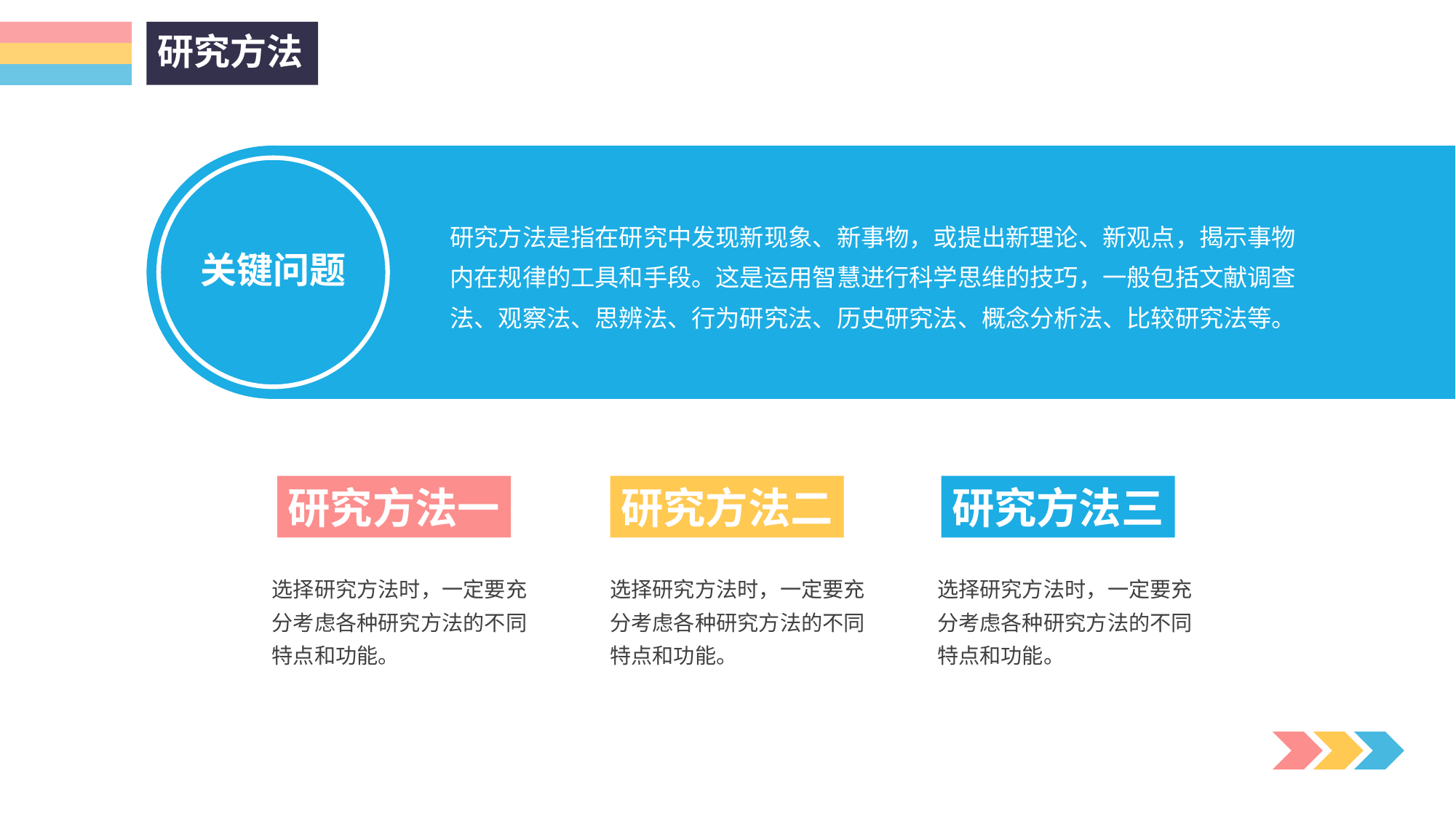

研究方法

关键问题

研究方法是指在研究中发现新现象、新事物，或提出新理论、新观点，揭示事物内在规律的工具和手段。这是运用智慧进行科学思维的技巧，一般包括文献调查法、观察法、思辨法、行为研究法、历史研究法、概念分析法、比较研究法等。
研究方法一
选择研究方法时，一定要充分考虑各种研究方法的不同特点和功能。
研究方法二
选择研究方法时，一定要充分考虑各种研究方法的不同特点和功能。
研究方法三
选择研究方法时，一定要充分考虑各种研究方法的不同特点和功能。